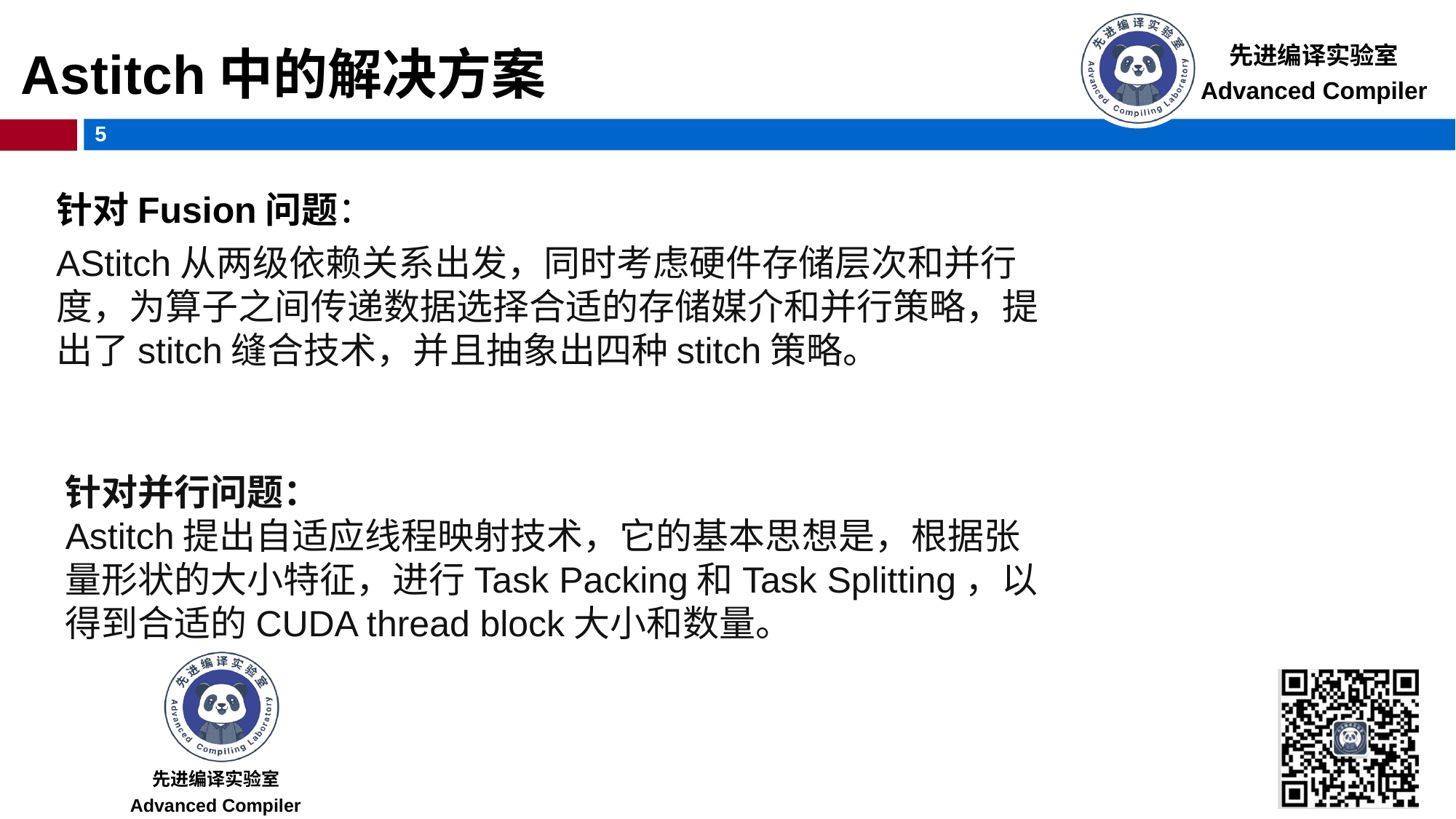

# Astitch中的解决方案
针对Fusion问题：
AStitch从两级依赖关系出发，同时考虑硬件存储层次和并行度，为算子之间传递数据选择合适的存储媒介和并行策略，提出了stitch缝合技术，并且抽象出四种stitch策略。

针对并行问题：
Astitch提出自适应线程映射技术，它的基本思想是，根据张量形状的大小特征，进行Task Packing和Task Splitting，以得到合适的CUDA thread block大小和数量。